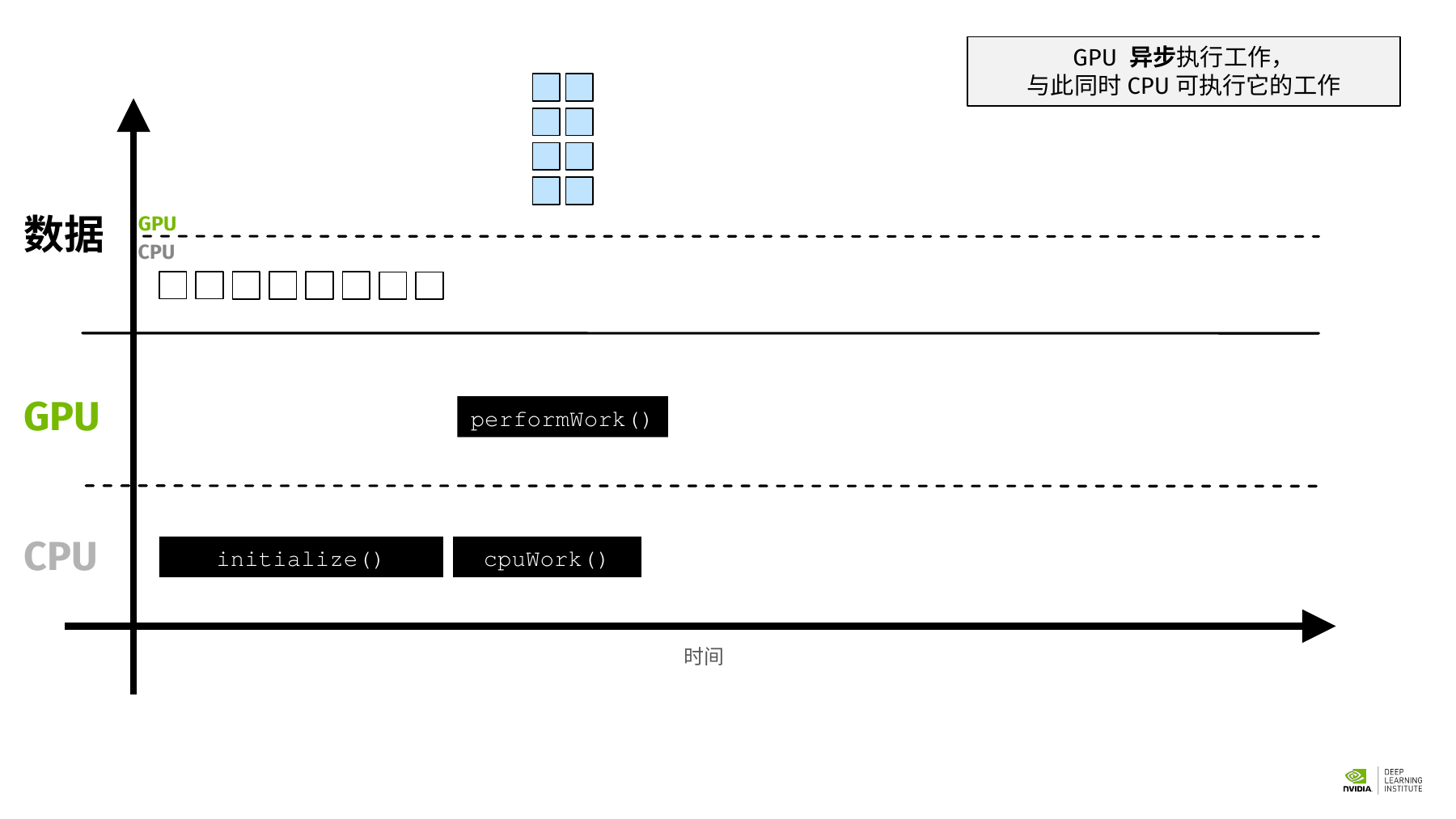

GPU 异步执行工作，
与此同时CPU可执行它的工作

时间
GPU
数据
CPU

GPU
performWork()
CPU
initialize()
cpuWork()
时间